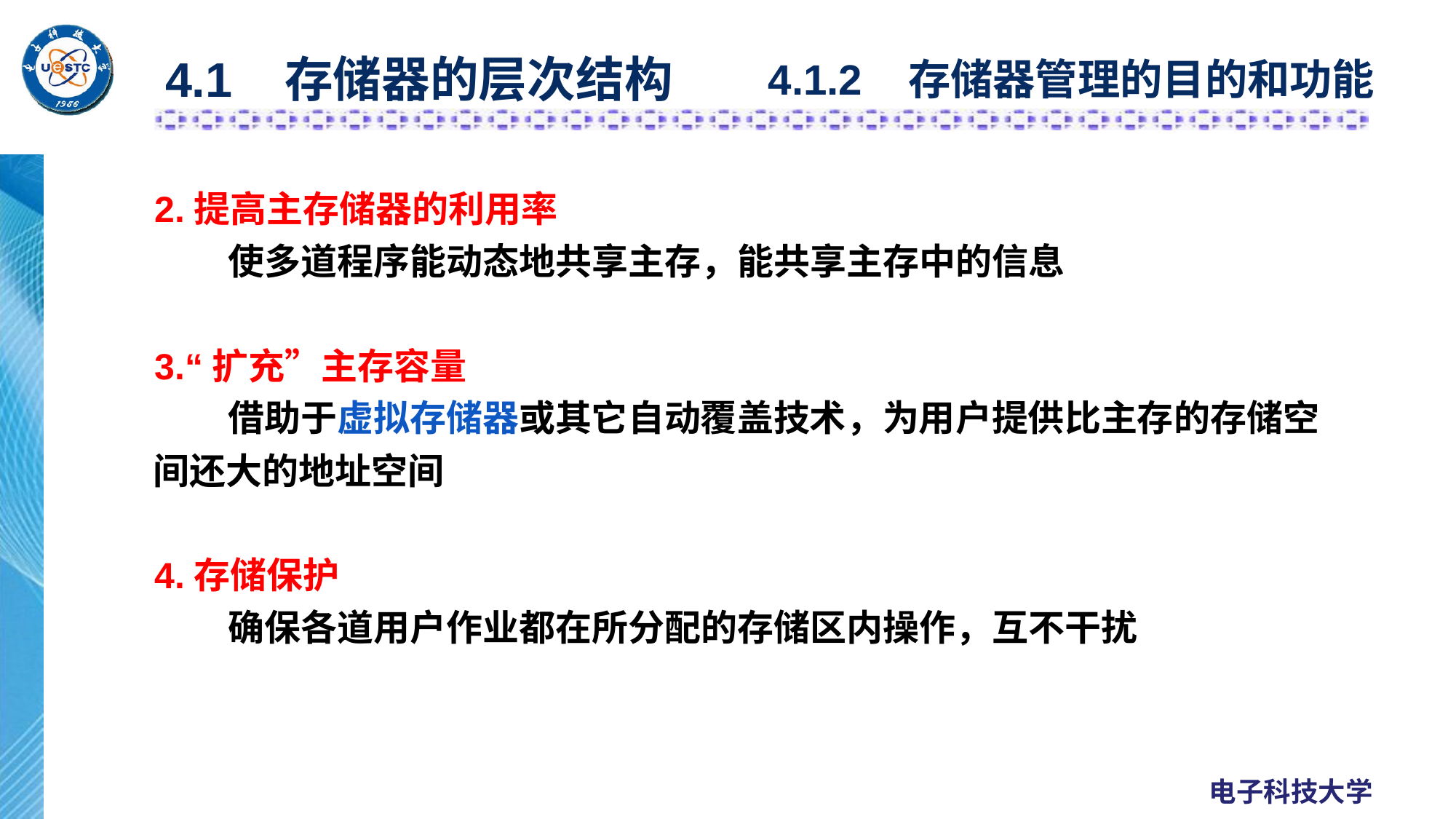

4.1   存储器的层次结构
4.1.2   存储器管理的目的和功能
2.提高主存储器的利用率
使多道程序能动态地共享主存，能共享主存中的信息

3.“扩充”主存容量
借助于虚拟存储器或其它自动覆盖技术，为用户提供比主存的存储空间还大的地址空间

4.存储保护
确保各道用户作业都在所分配的存储区内操作，互不干扰